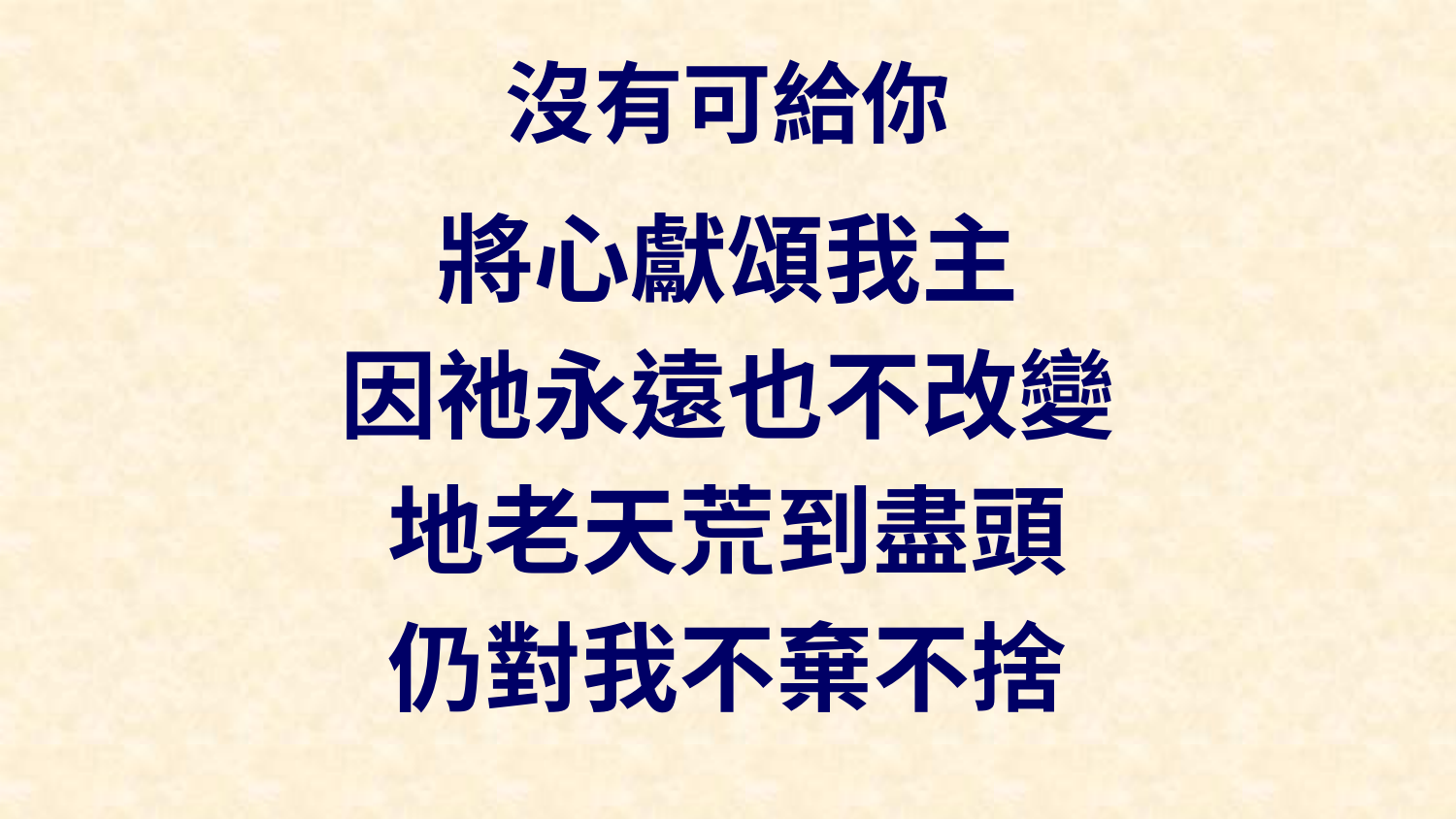

# 沒有可給你
將心獻頌我主
因祂永遠也不改變
地老天荒到盡頭
仍對我不棄不捨